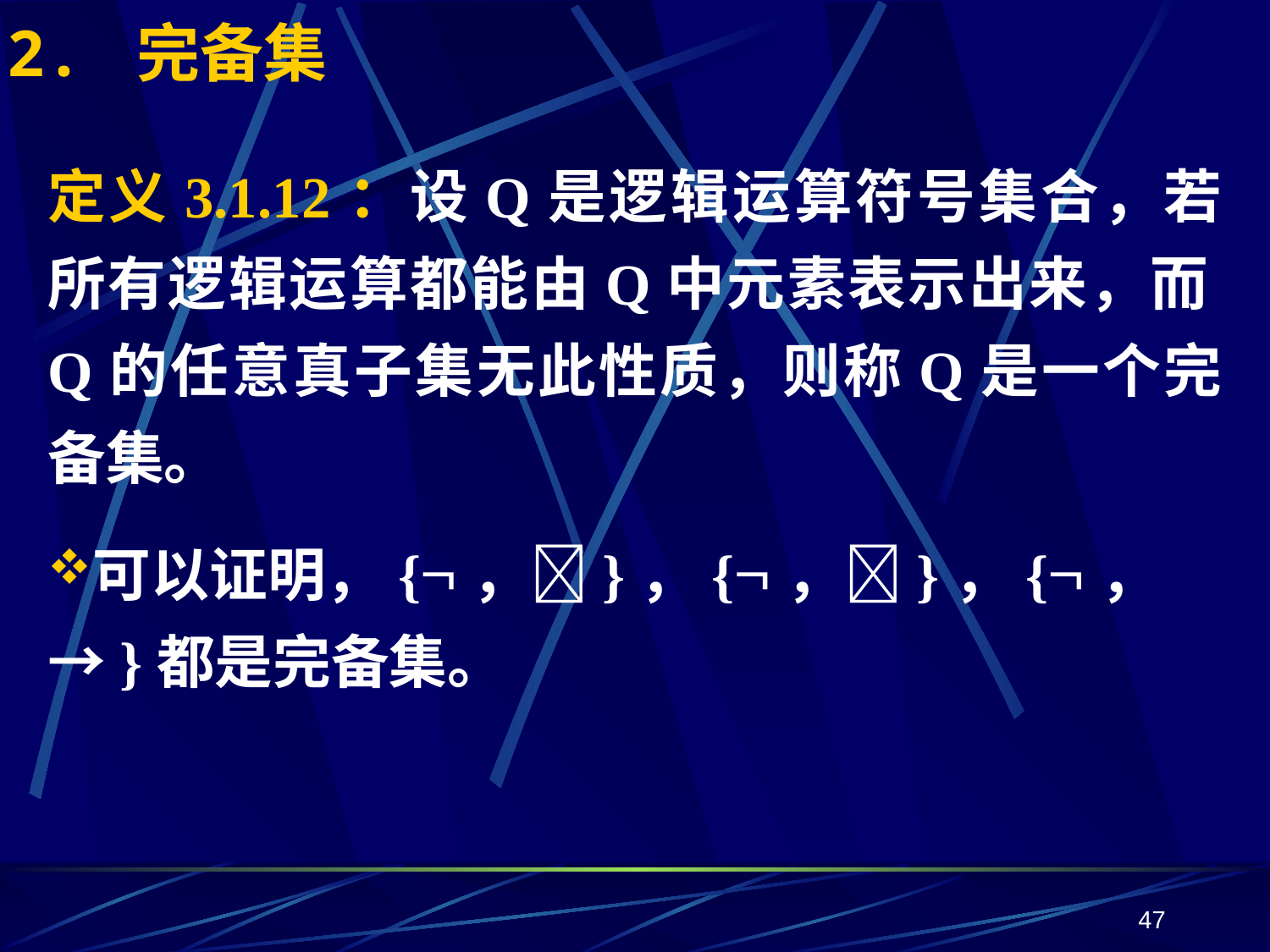

2. 完备集
定义3.1.12：设Q是逻辑运算符号集合，若所有逻辑运算都能由Q中元素表示出来，而Q的任意真子集无此性质，则称Q是一个完备集。
可以证明，{¬，∧}，{¬，∨}，{¬， →}都是完备集。

47